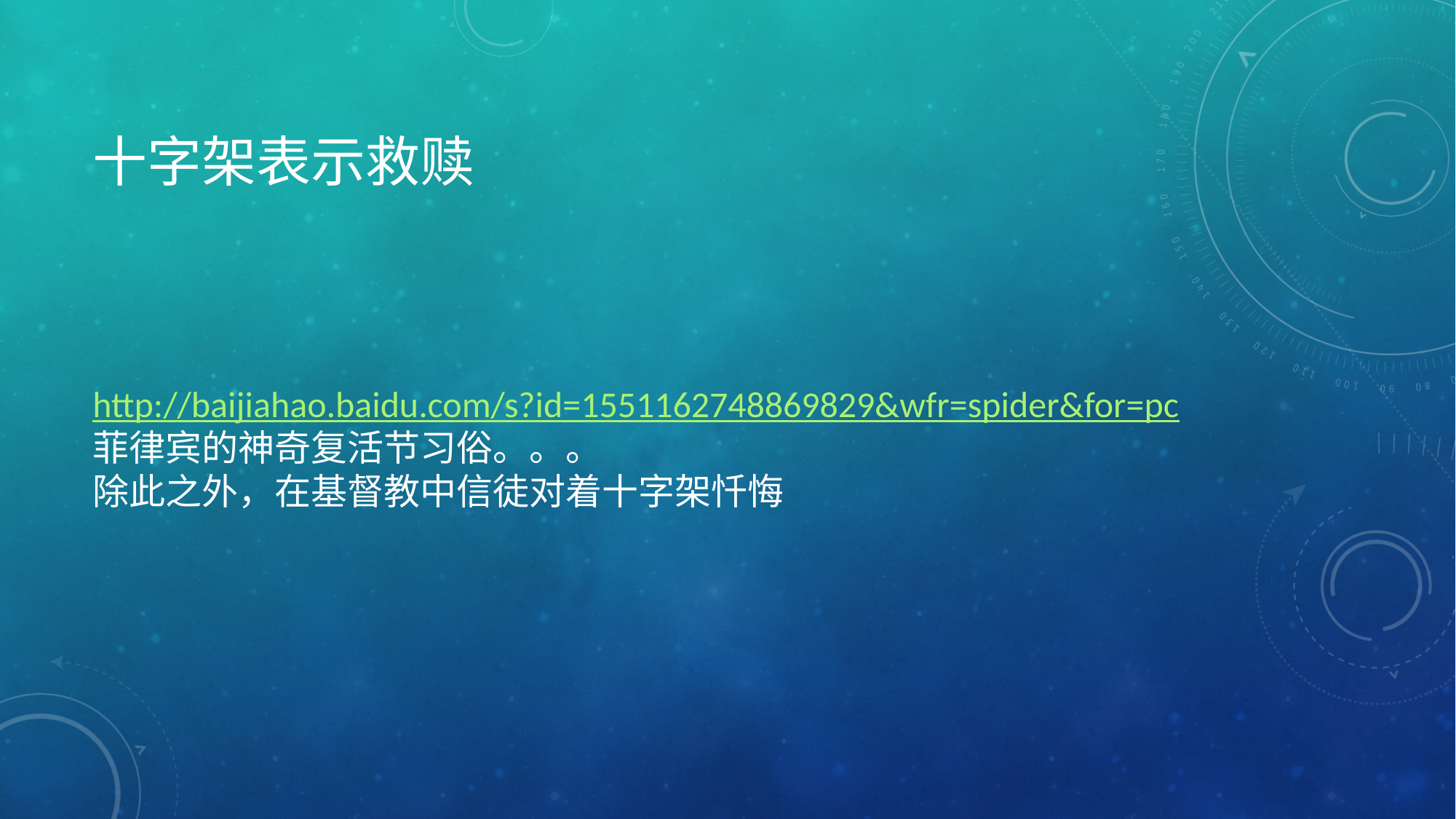

# 十字架表示救赎
http://baijiahao.baidu.com/s?id=1551162748869829&wfr=spider&for=pc
菲律宾的神奇复活节习俗。。。
除此之外，在基督教中信徒对着十字架忏悔